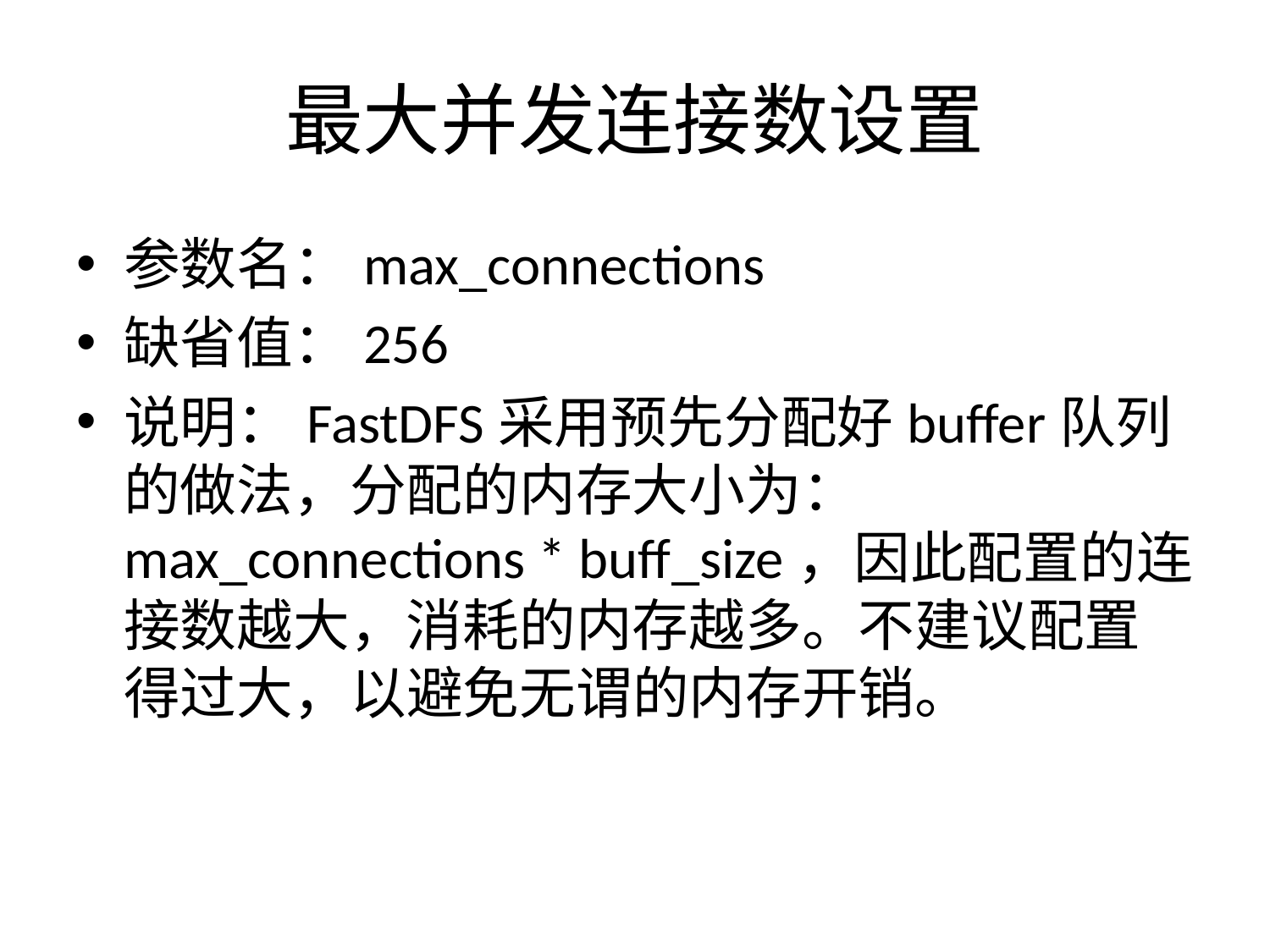

# 最大并发连接数设置
参数名：max_connections
缺省值：256
说明：FastDFS采用预先分配好buffer队列的做法，分配的内存大小为： max_connections * buff_size，因此配置的连接数越大，消耗的内存越多。不建议配置得过大，以避免无谓的内存开销。